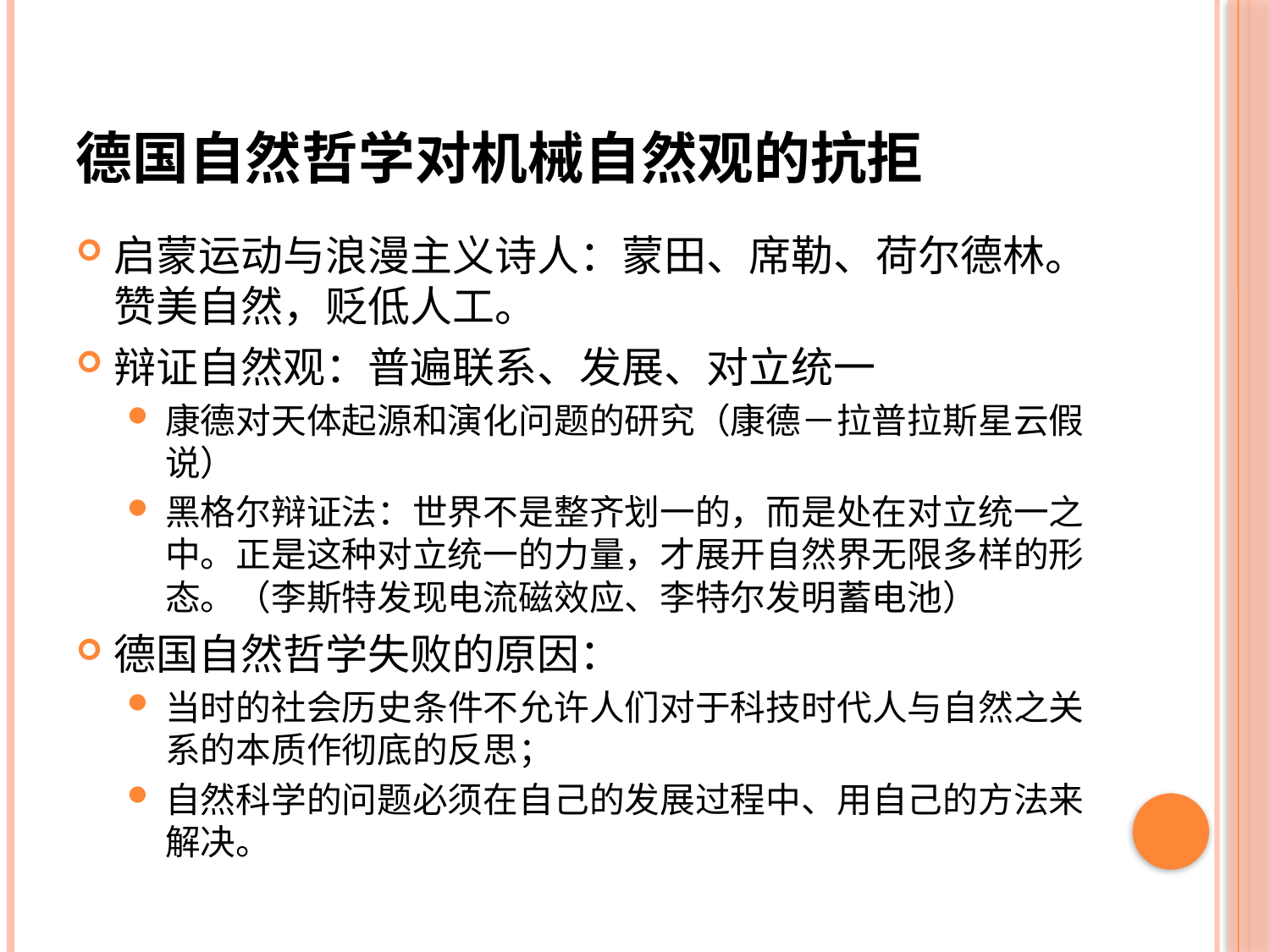

# 德国自然哲学对机械自然观的抗拒
启蒙运动与浪漫主义诗人：蒙田、席勒、荷尔德林。赞美自然，贬低人工。
辩证自然观：普遍联系、发展、对立统一
康德对天体起源和演化问题的研究（康德－拉普拉斯星云假说）
黑格尔辩证法：世界不是整齐划一的，而是处在对立统一之中。正是这种对立统一的力量，才展开自然界无限多样的形态。（李斯特发现电流磁效应、李特尔发明蓄电池）
德国自然哲学失败的原因：
当时的社会历史条件不允许人们对于科技时代人与自然之关系的本质作彻底的反思；
自然科学的问题必须在自己的发展过程中、用自己的方法来解决。